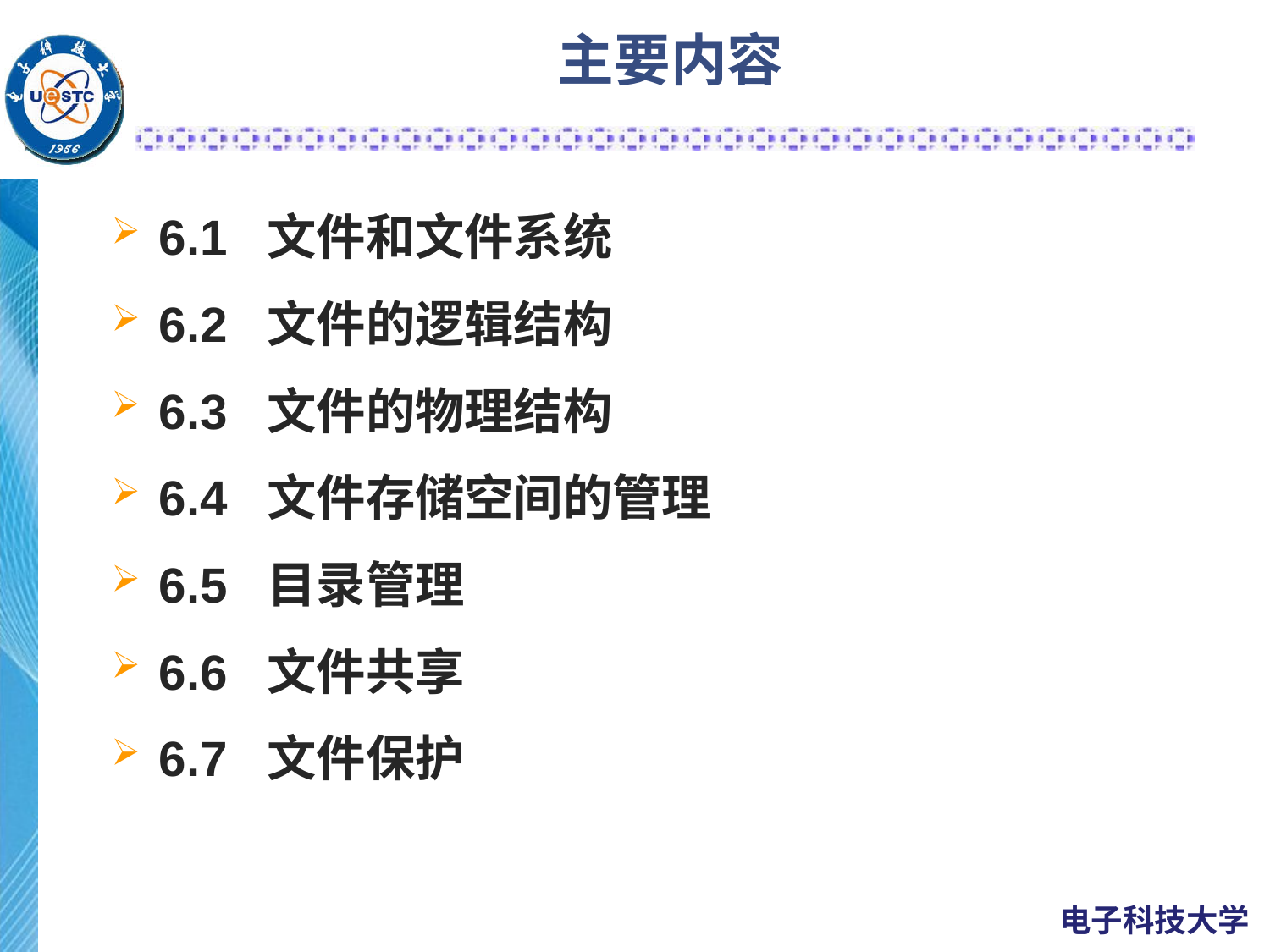

# 主要内容
6.1  文件和文件系统
6.2  文件的逻辑结构
6.3  文件的物理结构
6.4  文件存储空间的管理
6.5  目录管理
6.6  文件共享
6.7  文件保护